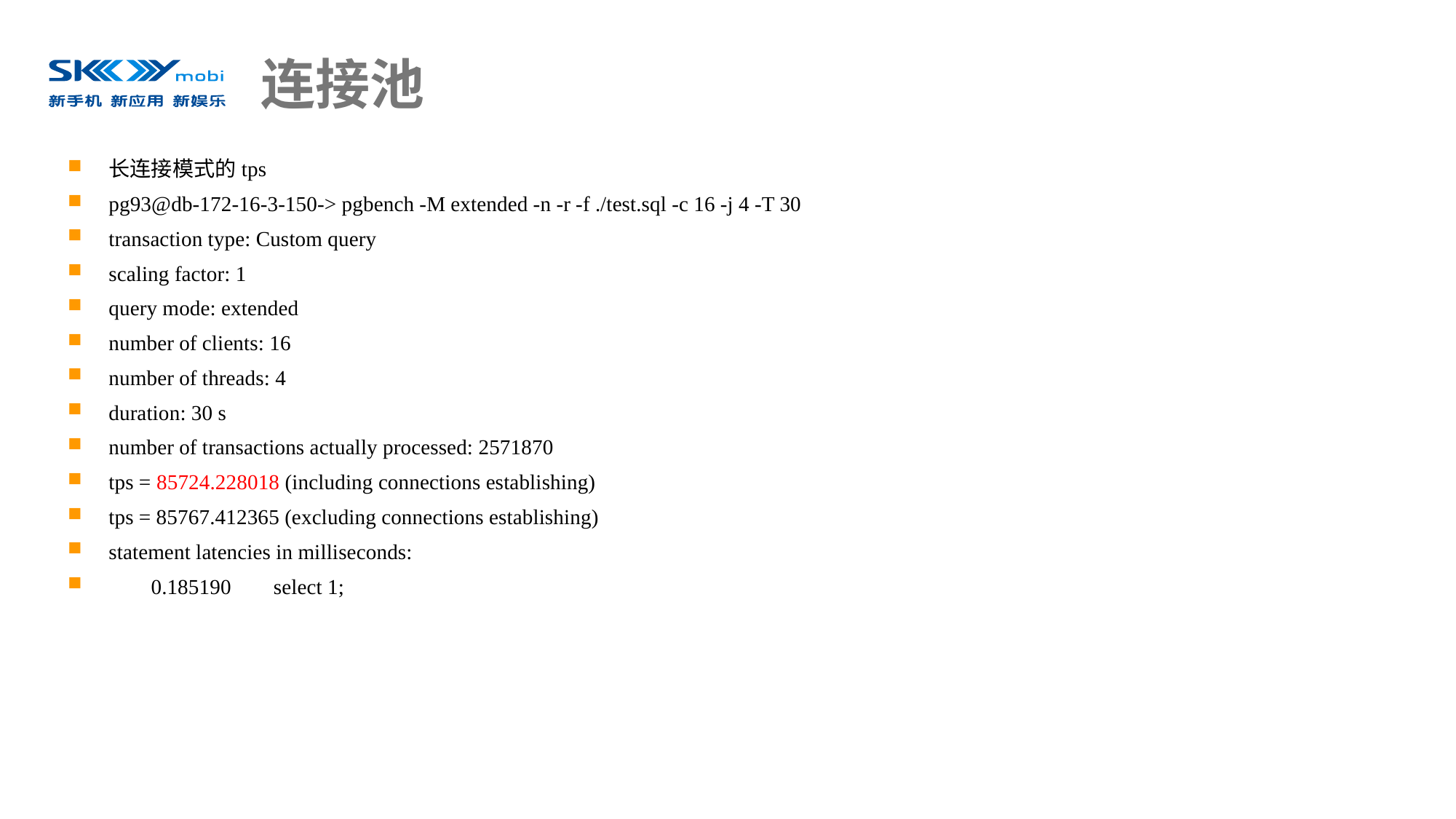

# 连接池
长连接模式的tps
pg93@db-172-16-3-150-> pgbench -M extended -n -r -f ./test.sql -c 16 -j 4 -T 30
transaction type: Custom query
scaling factor: 1
query mode: extended
number of clients: 16
number of threads: 4
duration: 30 s
number of transactions actually processed: 2571870
tps = 85724.228018 (including connections establishing)
tps = 85767.412365 (excluding connections establishing)
statement latencies in milliseconds:
        0.185190        select 1;